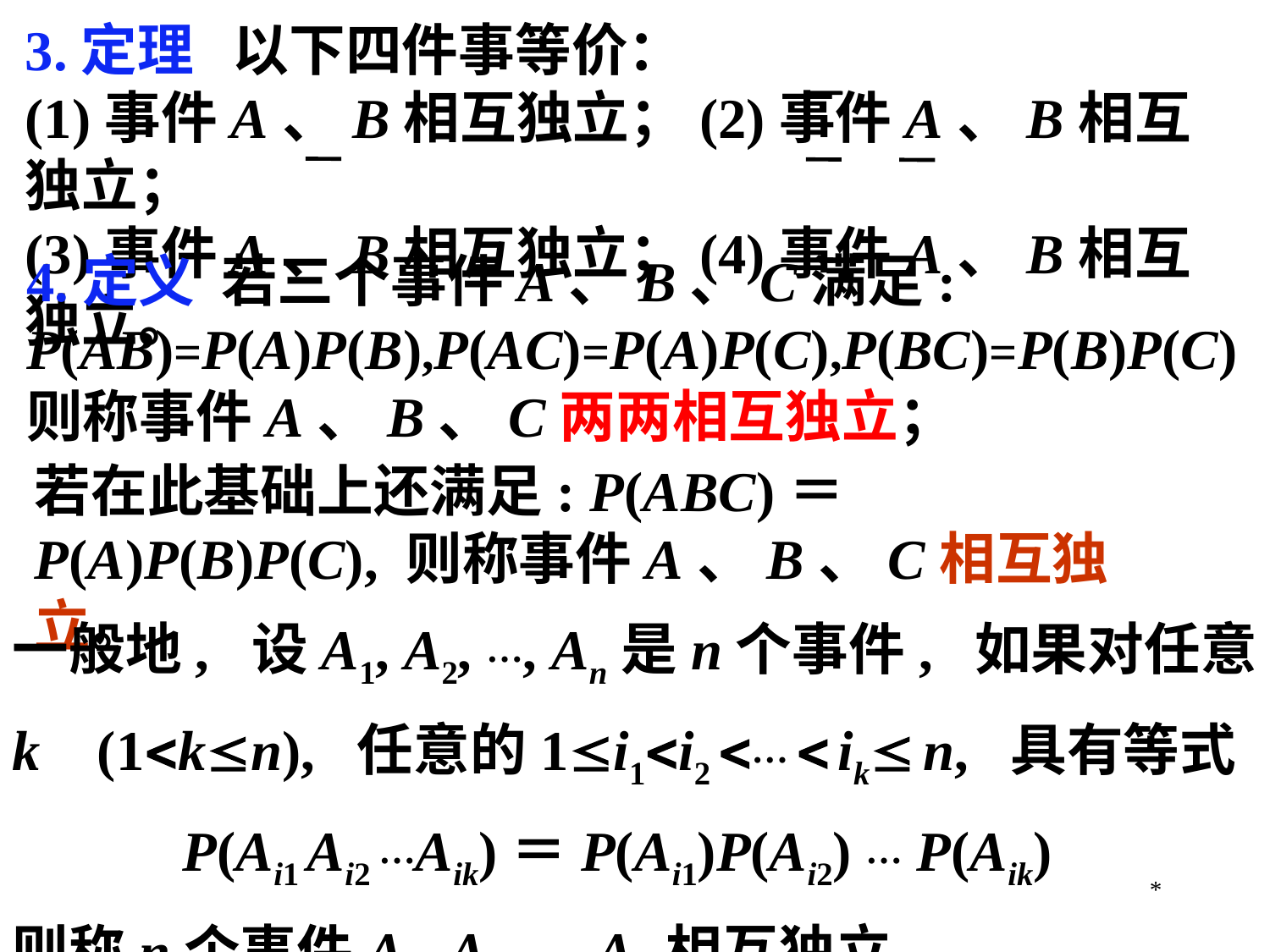

3.定理   以下四件事等价：
(1)事件A、B相互独立；(2)事件A、B相互独立；
(3)事件A、B相互独立；(4)事件A、B相互独立。

4.定义  若三个事件A、B、C满足: P(AB)=P(A)P(B),P(AC)=P(A)P(C),P(BC)=P(B)P(C)则称事件A、B、C两两相互独立；
若在此基础上还满足: P(ABC)＝P(A)P(B)P(C), 则称事件A、B、C相互独立。
一般地,  设A1, A2, …, An是n个事件,  如果对任意k    (1<k≤n),  任意的1≤i1<i2 <… < ik≤ n,  具有等式
            P(Ai1 Ai2 …Aik)＝P(Ai1)P(Ai2) … P(Aik)
则称n个事件A1, A2, …, An相互独立。
*